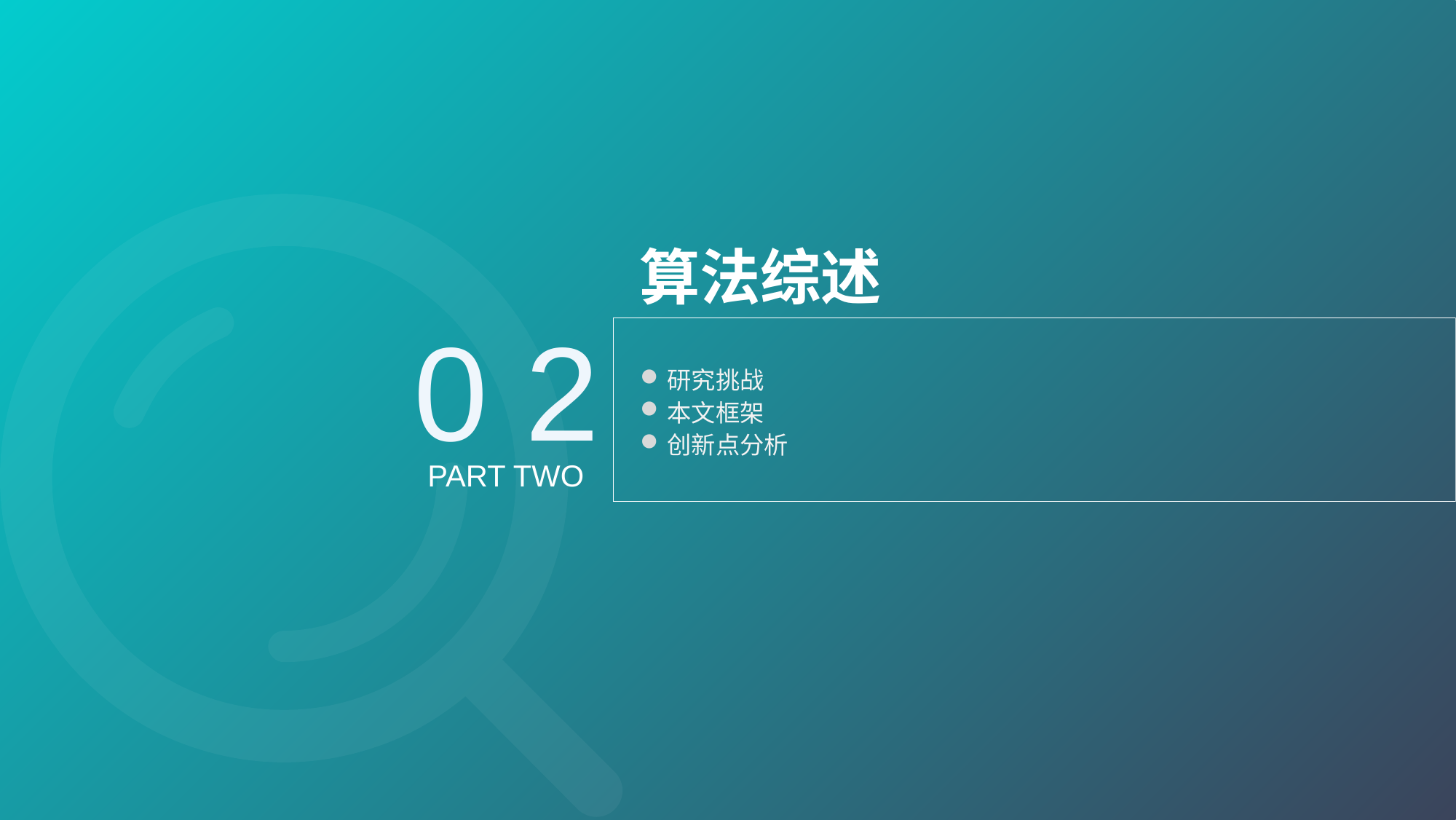

算法综述
0 2

研究挑战
本文框架
创新点分析
PART TWO